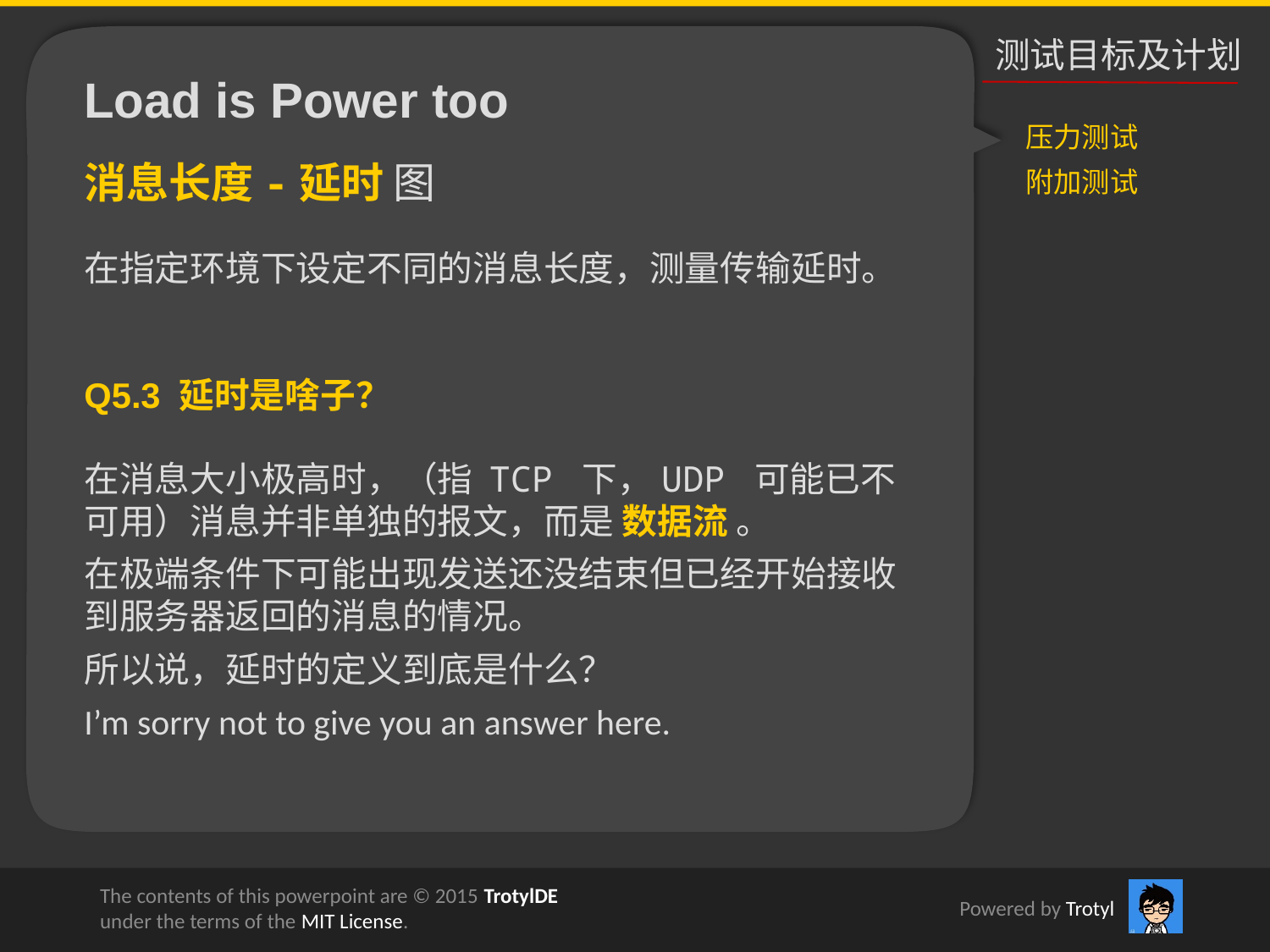

测试目标及计划
Load is Power too
压力测试
附加测试
消息长度-延时 图
在指定环境下设定不同的消息长度，测量传输延时。
Q5.3 延时是啥子？
在消息大小极高时，（指 TCP 下，UDP 可能已不可用）消息并非单独的报文，而是 数据流 。
在极端条件下可能出现发送还没结束但已经开始接收到服务器返回的消息的情况。
所以说，延时的定义到底是什么？
I’m sorry not to give you an answer here.